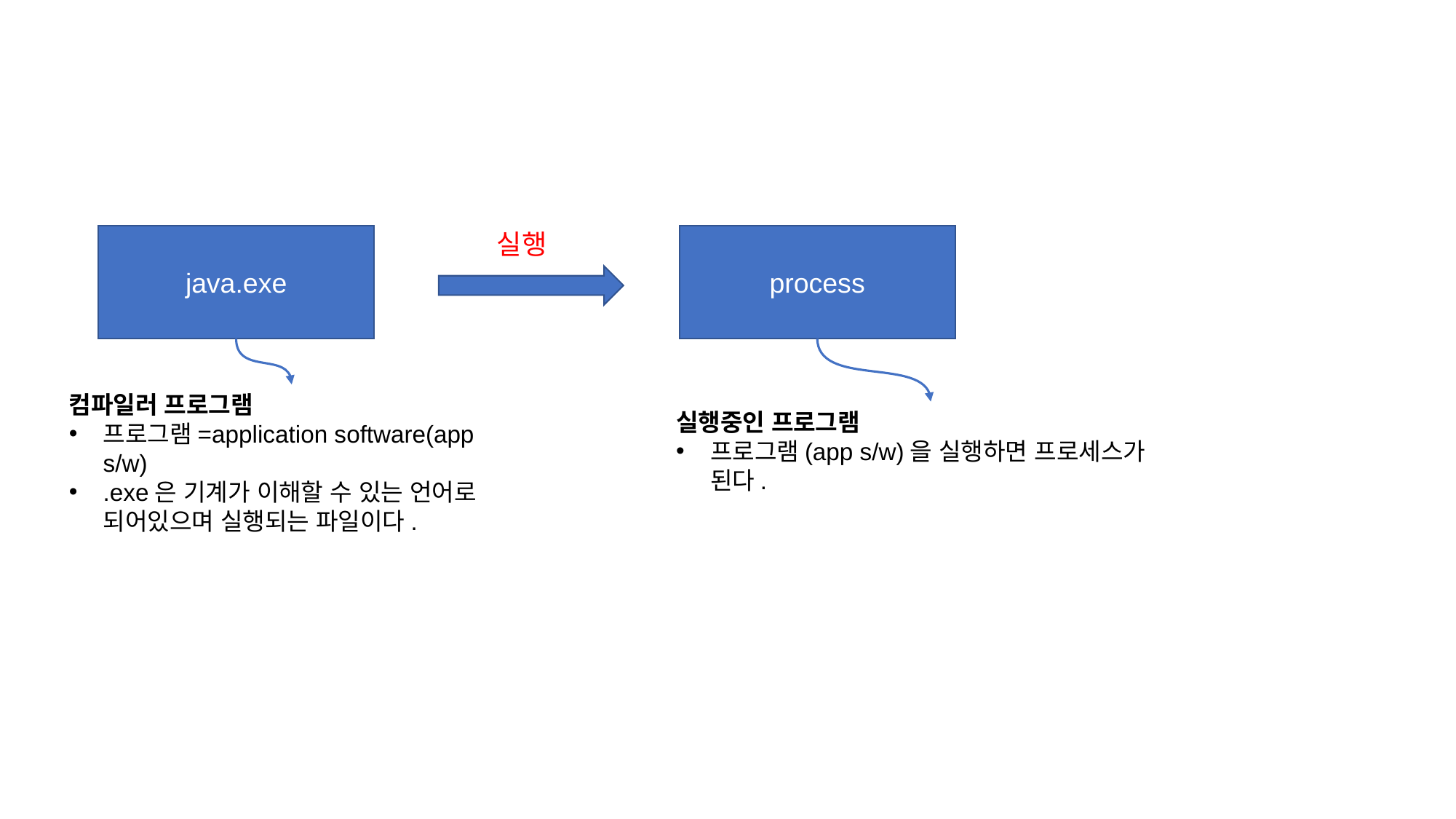

실행
process
java.exe

컴파일러 프로그램
프로그램=application software(app s/w)
.exe은 기계가 이해할 수 있는 언어로 되어있으며 실행되는 파일이다.
실행중인 프로그램
프로그램(app s/w)을 실행하면 프로세스가 된다.